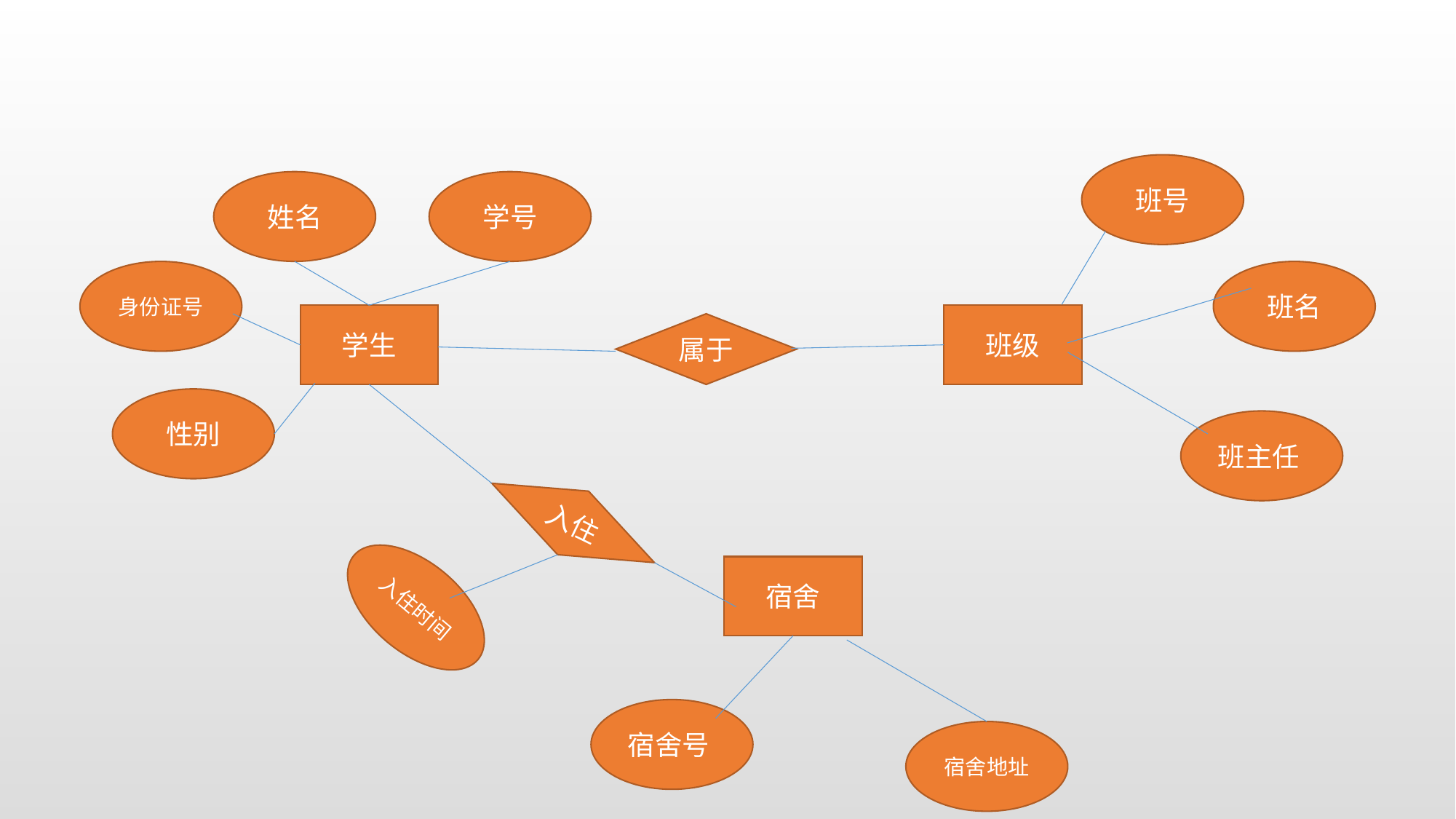

#

班号
姓名
学号
身份证号
班名
学生
班级
属于
性别
班主任
入住
宿舍
入住时间
宿舍号
宿舍地址